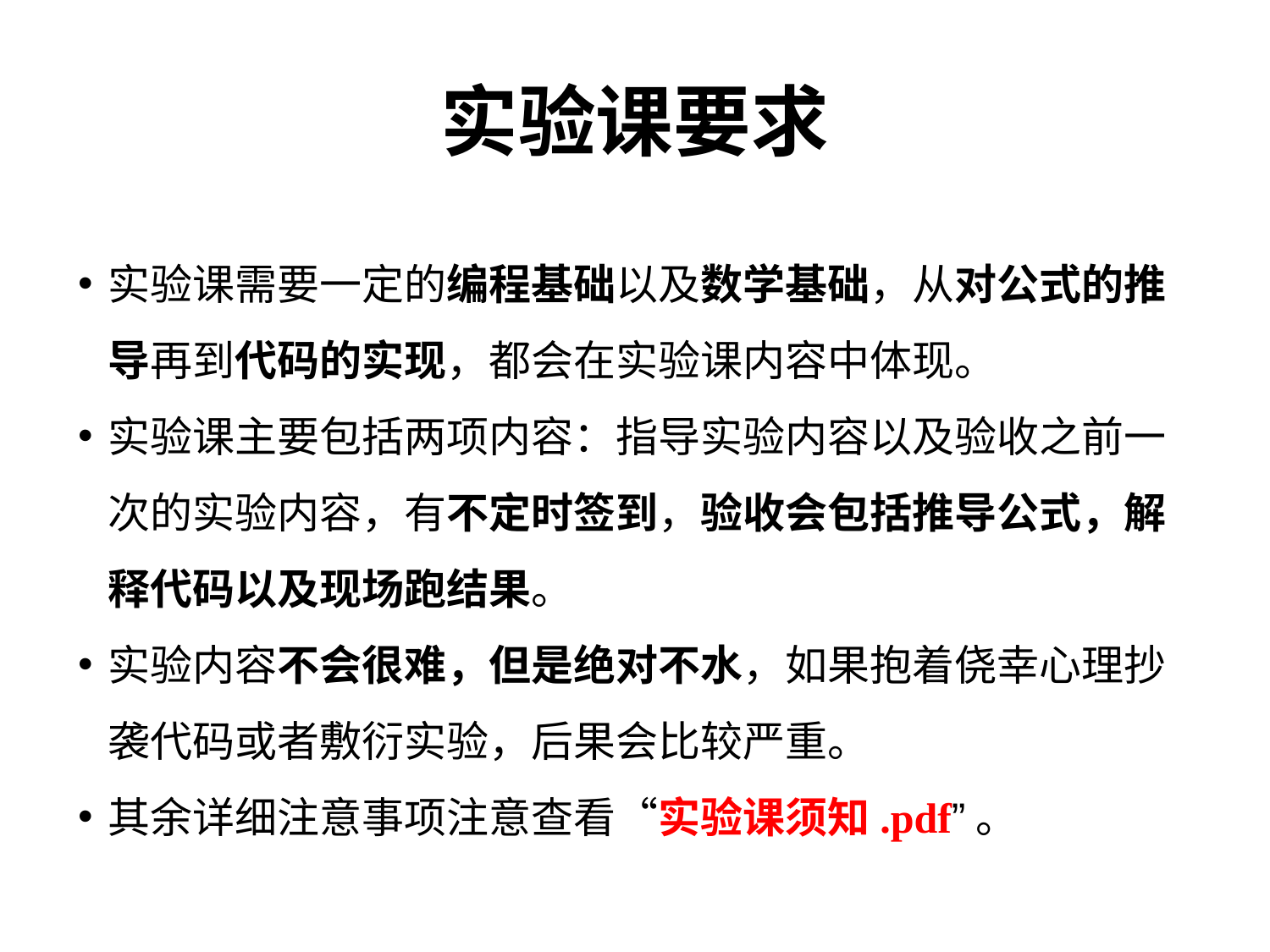

# 实验课要求
实验课需要一定的编程基础以及数学基础，从对公式的推导再到代码的实现，都会在实验课内容中体现。
实验课主要包括两项内容：指导实验内容以及验收之前一次的实验内容，有不定时签到，验收会包括推导公式，解释代码以及现场跑结果。
实验内容不会很难，但是绝对不水，如果抱着侥幸心理抄袭代码或者敷衍实验，后果会比较严重。
其余详细注意事项注意查看“实验课须知.pdf”。